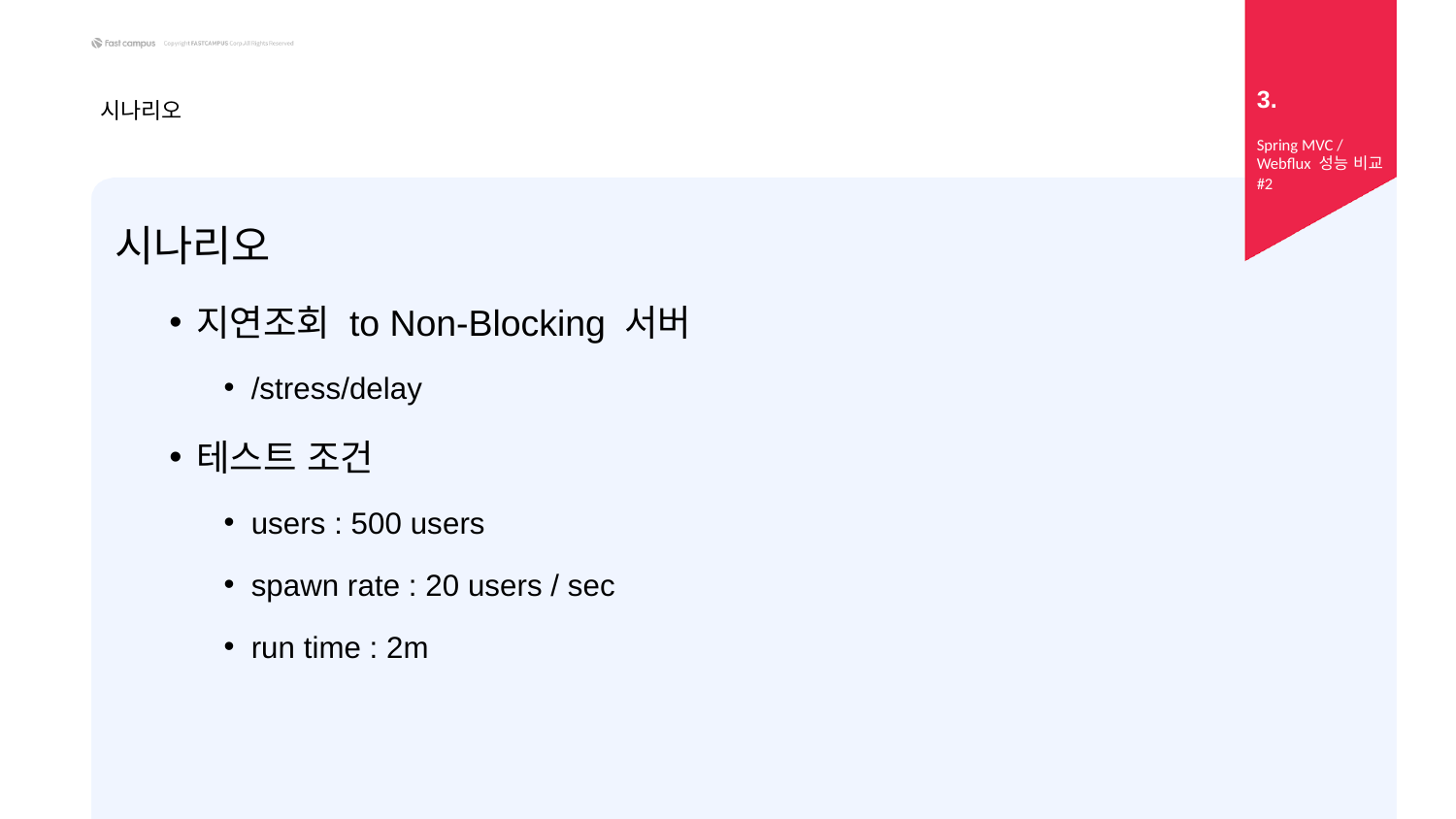

3.
# 시나리오
Spring MVC / Webflux 성능 비교 #2
시나리오
지연조회 to Non-Blocking 서버
/stress/delay
테스트 조건
users : 500 users
spawn rate : 20 users / sec
run time : 2m